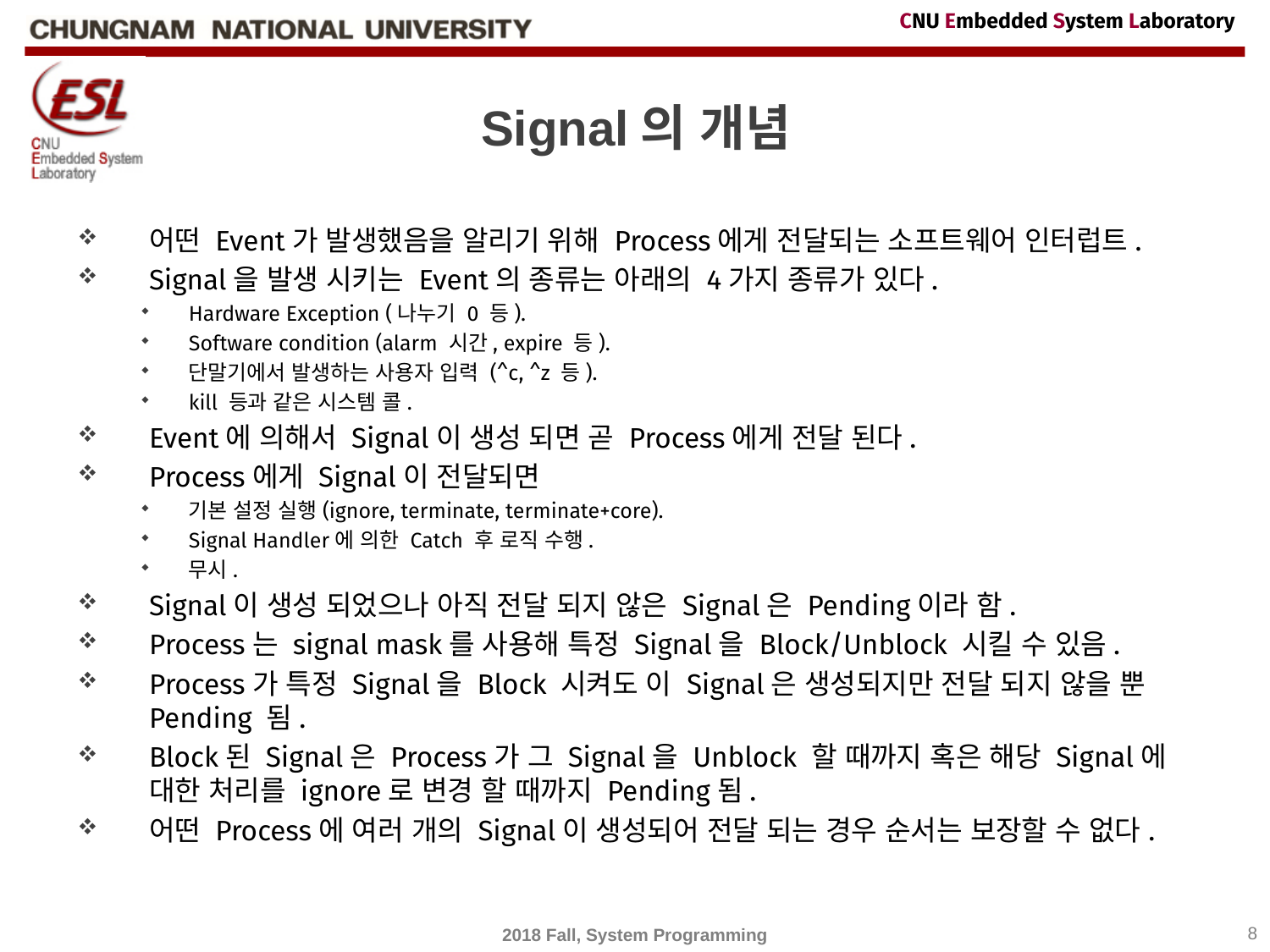

# Signal의 개념
어떤 Event가 발생했음을 알리기 위해 Process에게 전달되는 소프트웨어 인터럽트.
Signal을 발생 시키는 Event의 종류는 아래의 4가지 종류가 있다.
Hardware Exception (나누기 0 등).
Software condition (alarm 시간, expire 등).
단말기에서 발생하는 사용자 입력 (^c, ^z 등).
kill 등과 같은 시스템 콜.
Event에 의해서 Signal이 생성 되면 곧 Process에게 전달 된다.
Process에게 Signal이 전달되면
기본 설정 실행(ignore, terminate, terminate+core).
Signal Handler에 의한 Catch 후 로직 수행.
무시.
Signal이 생성 되었으나 아직 전달 되지 않은 Signal은 Pending이라 함.
Process는 signal mask를 사용해 특정 Signal을 Block/Unblock 시킬 수 있음.
Process가 특정 Signal을 Block 시켜도 이 Signal은 생성되지만 전달 되지 않을 뿐 Pending 됨.
Block된 Signal은 Process가 그 Signal을 Unblock 할 때까지 혹은 해당 Signal에 대한 처리를 ignore로 변경 할 때까지 Pending됨.
어떤 Process에 여러 개의 Signal이 생성되어 전달 되는 경우 순서는 보장할 수 없다.

2018 Fall, System Programming
8